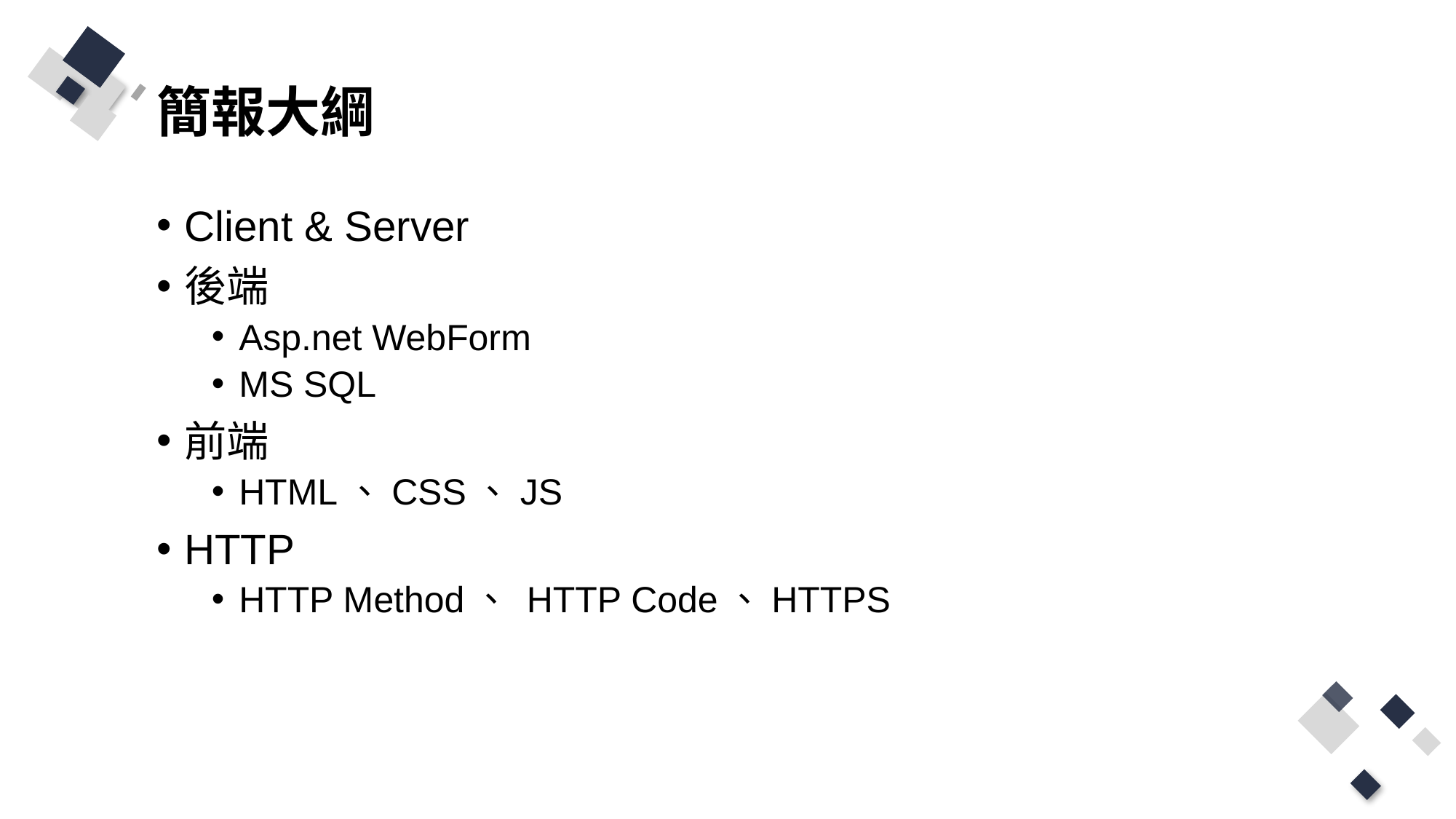

# 簡報大綱
Client & Server
後端
Asp.net WebForm
MS SQL
前端
HTML、CSS、JS
HTTP
HTTP Method、 HTTP Code、HTTPS